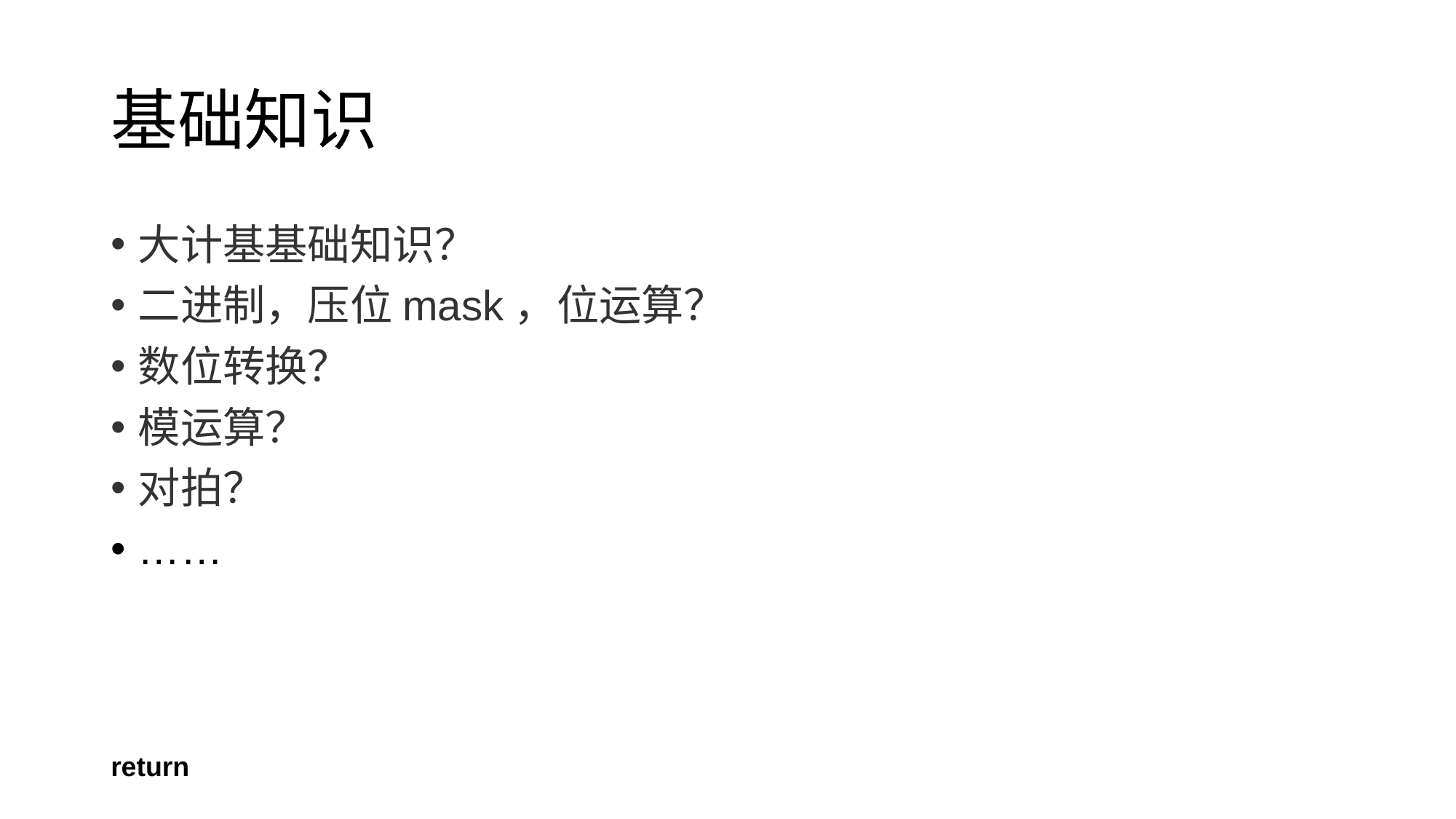

# 基础知识
大计基基础知识？
二进制，压位mask，位运算？
数位转换？
模运算？
对拍？
……

return